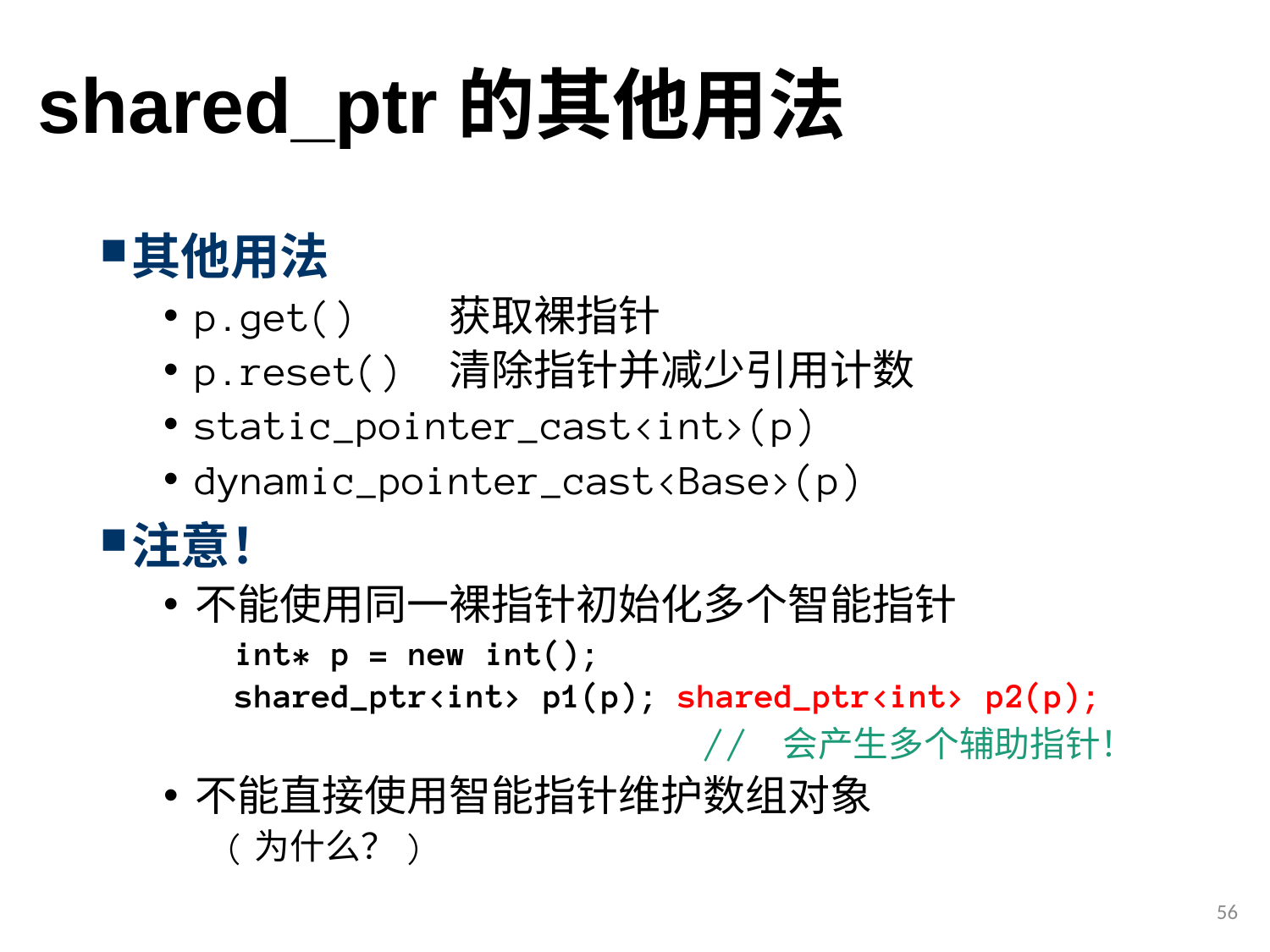

# shared_ptr的其他用法
其他用法
p.get()	获取裸指针
p.reset()	清除指针并减少引用计数
static_pointer_cast<int>(p)
dynamic_pointer_cast<Base>(p)
注意！
不能使用同一裸指针初始化多个智能指针
				// 会产生多个辅助指针！
不能直接使用智能指针维护数组对象
(为什么？)
int* p = new int();
shared_ptr<int> p1(p); shared_ptr<int> p2(p);
56